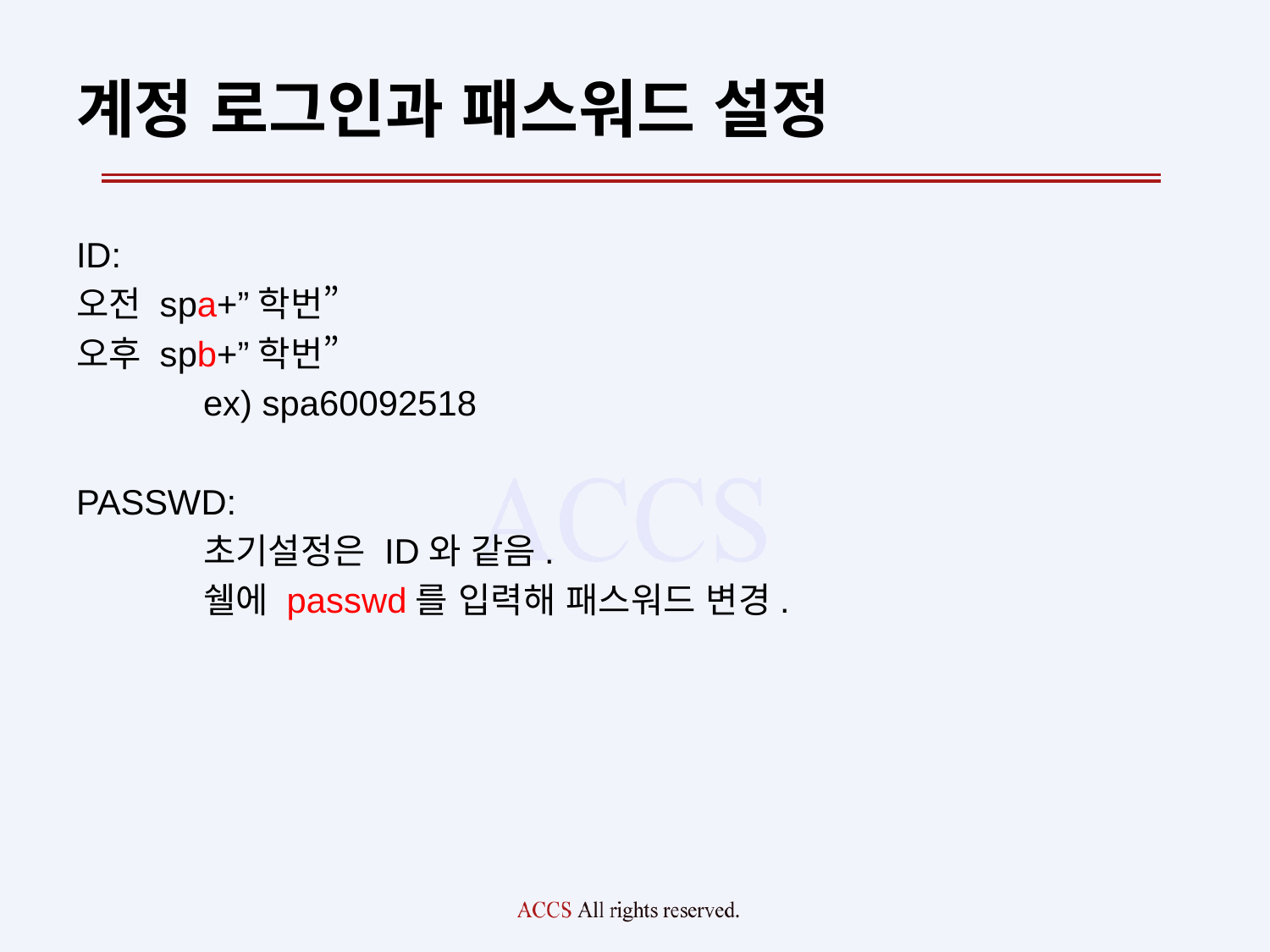

# 계정 로그인과 패스워드 설정
ID:
오전 spa+”학번”
오후 spb+”학번”
	ex) spa60092518

PASSWD:
	초기설정은 ID와 같음.
	쉘에 passwd를 입력해 패스워드 변경.